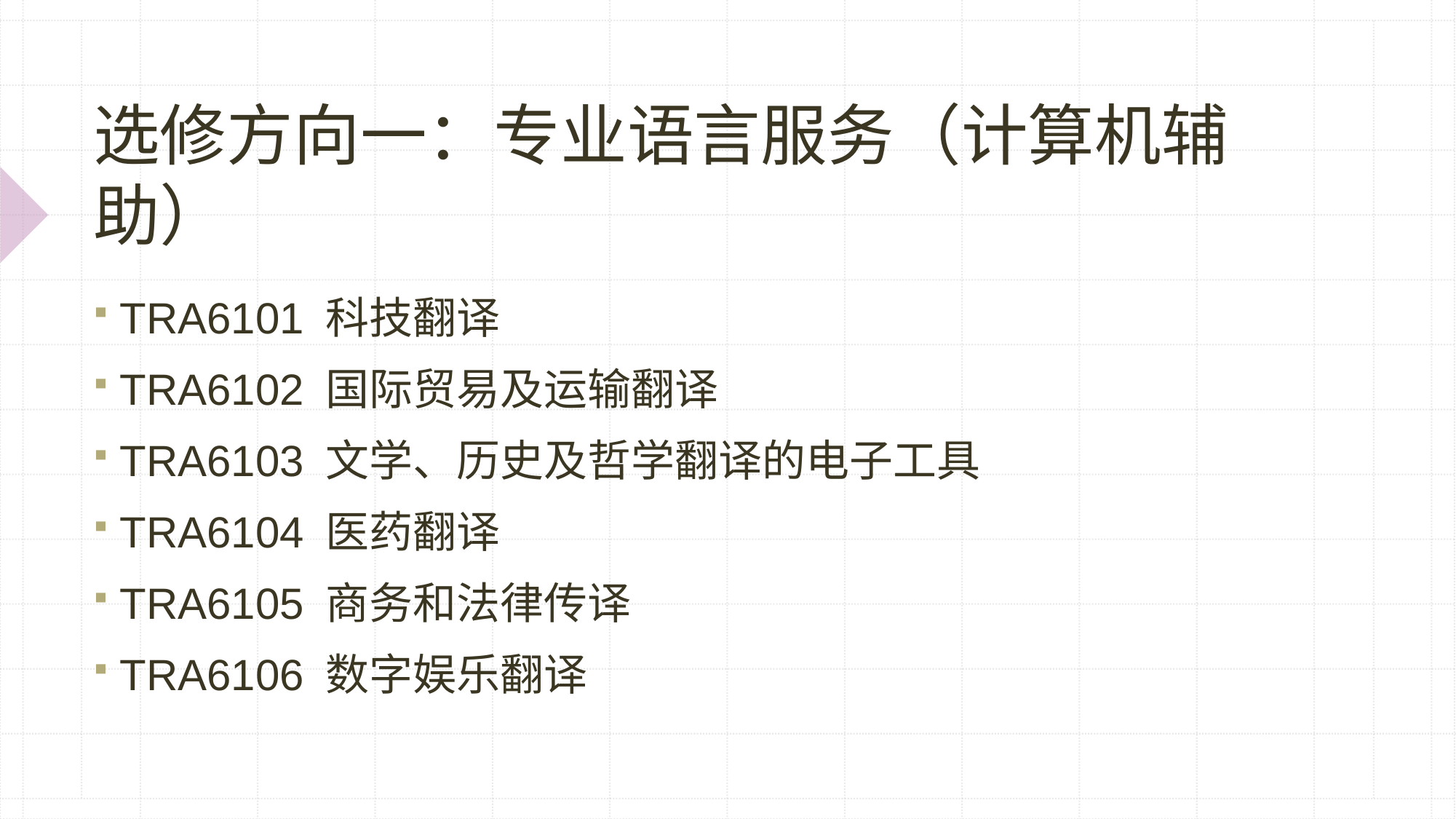

# 选修方向一：专业语言服务（计算机辅助）
TRA6101 科技翻译
TRA6102 国际贸易及运输翻译
TRA6103 文学、历史及哲学翻译的电子工具
TRA6104 医药翻译
TRA6105 商务和法律传译
TRA6106 数字娱乐翻译